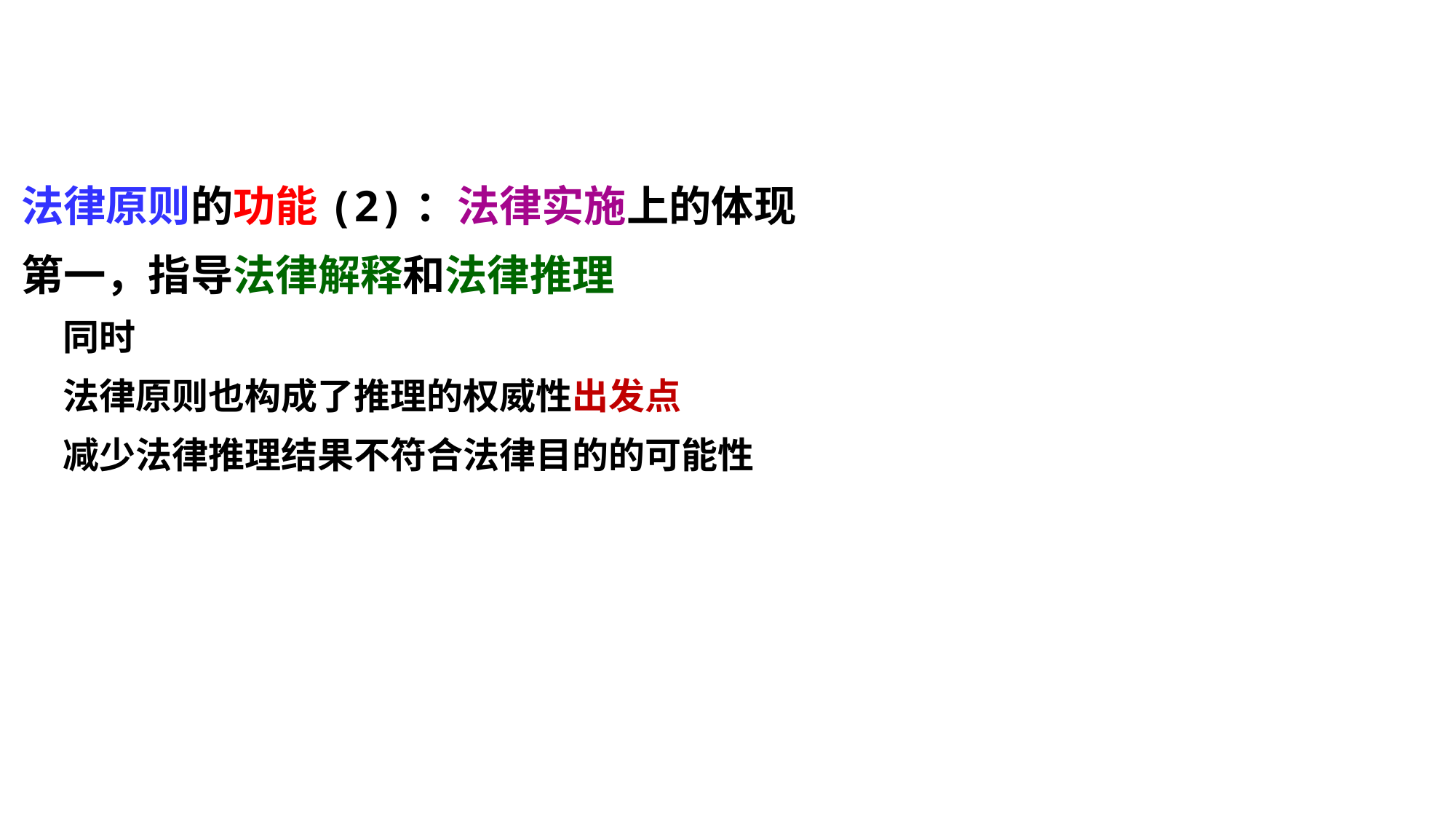

法律原则的功能(2)：法律实施上的体现
第一，指导法律解释和法律推理
    同时
    法律原则也构成了推理的权威性出发点
    减少法律推理结果不符合法律目的的可能性